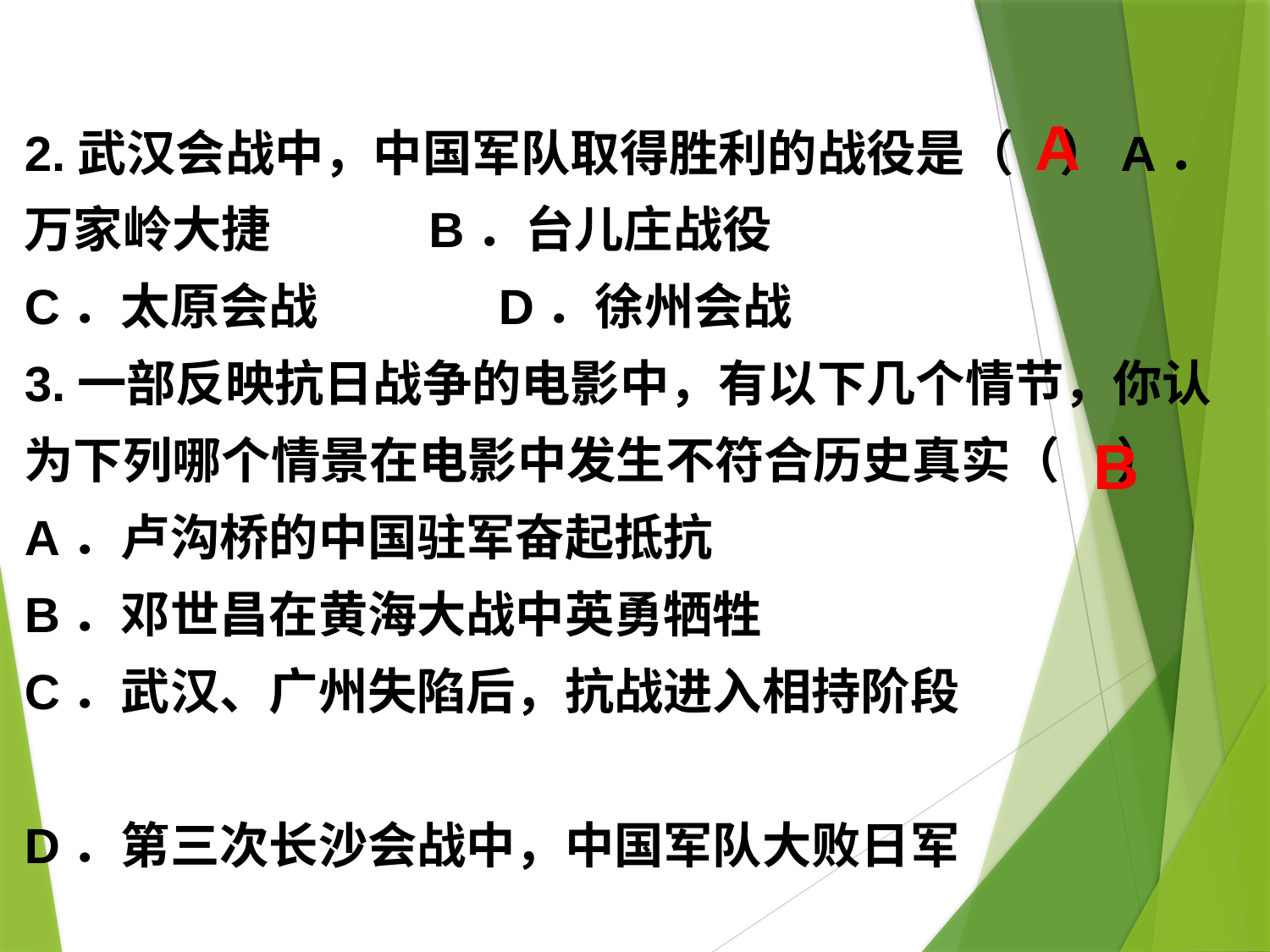

2.武汉会战中，中国军队取得胜利的战役是（    ）A．万家岭大捷             B．台儿庄战役
C．太原会战               D．徐州会战
3.一部反映抗日战争的电影中，有以下几个情节，你认为下列哪个情景在电影中发生不符合历史真实（     ）
A．卢沟桥的中国驻军奋起抵抗
B．邓世昌在黄海大战中英勇牺牲
C．武汉、广州失陷后，抗战进入相持阶段
D．第三次长沙会战中，中国军队大败日军
A
B